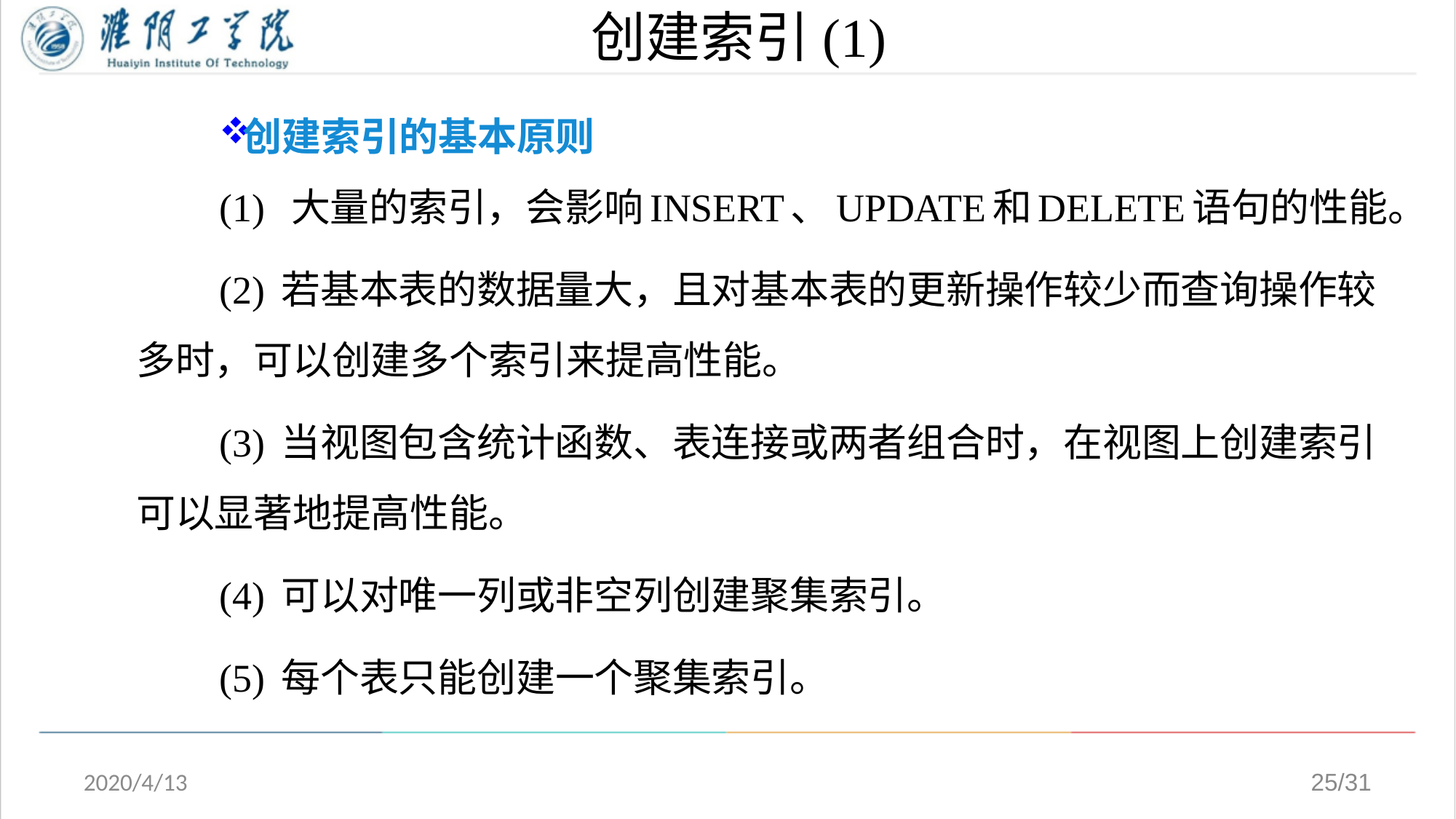

# 创建索引(1)
创建索引的基本原则
(1)  大量的索引，会影响INSERT、UPDATE和DELETE语句的性能。
(2) 若基本表的数据量大，且对基本表的更新操作较少而查询操作较多时，可以创建多个索引来提高性能。
(3) 当视图包含统计函数、表连接或两者组合时，在视图上创建索引可以显著地提高性能。
(4) 可以对唯一列或非空列创建聚集索引。
(5) 每个表只能创建一个聚集索引。
2020/4/13
25/31